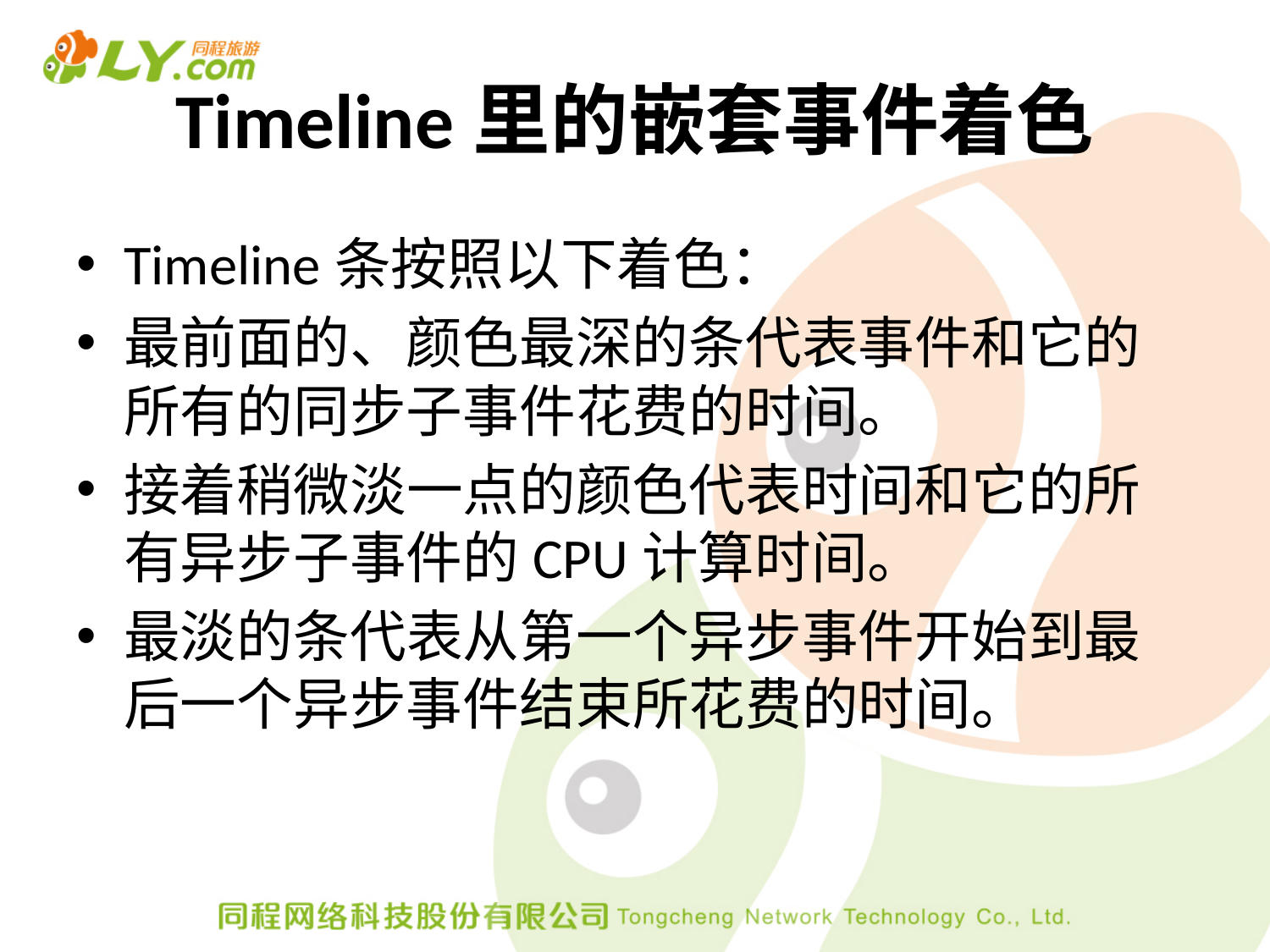

# Timeline里的嵌套事件着色
Timeline条按照以下着色：
最前面的、颜色最深的条代表事件和它的所有的同步子事件花费的时间。
接着稍微淡一点的颜色代表时间和它的所有异步子事件的CPU计算时间。
最淡的条代表从第一个异步事件开始到最后一个异步事件结束所花费的时间。